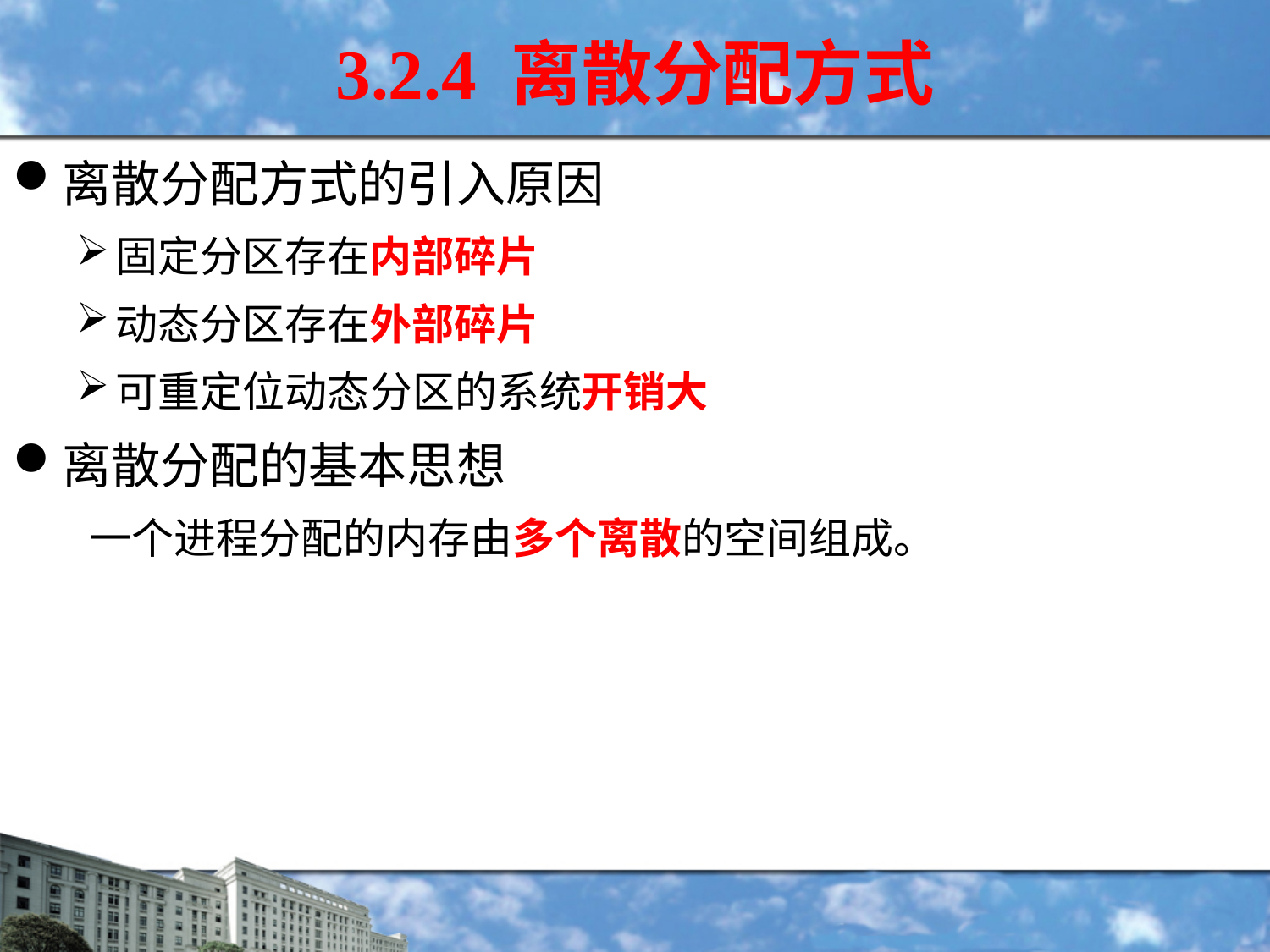

3.2.4 离散分配方式
离散分配方式的引入原因
固定分区存在内部碎片
动态分区存在外部碎片
可重定位动态分区的系统开销大
离散分配的基本思想
       一个进程分配的内存由多个离散的空间组成。